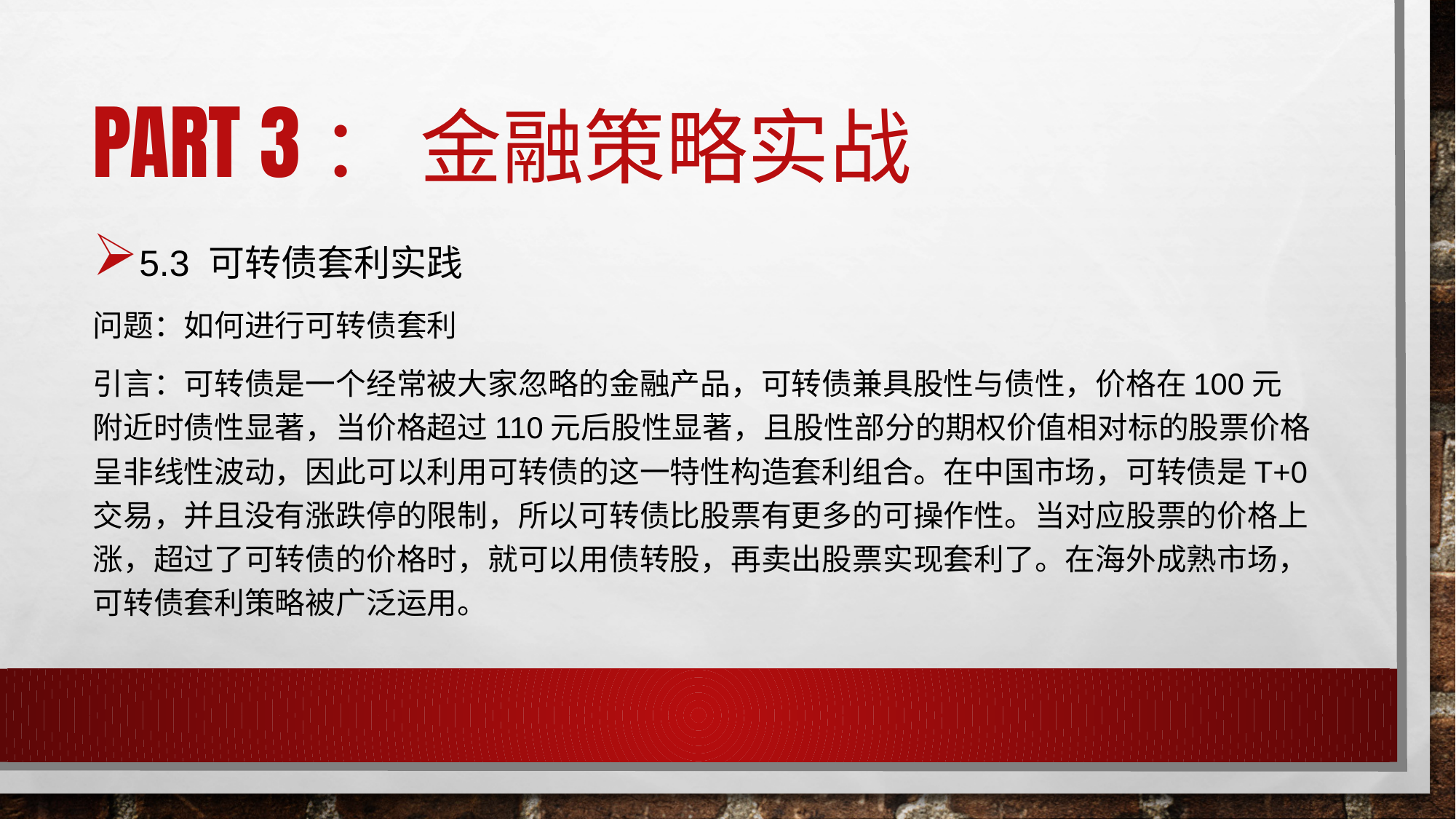

# Part 3： 金融策略实战
5.3 可转债套利实践
问题：如何进行可转债套利
引言：可转债是一个经常被大家忽略的金融产品，可转债兼具股性与债性，价格在100元附近时债性显著，当价格超过110元后股性显著，且股性部分的期权价值相对标的股票价格呈非线性波动，因此可以利用可转债的这一特性构造套利组合。在中国市场，可转债是T+0交易，并且没有涨跌停的限制，所以可转债比股票有更多的可操作性。当对应股票的价格上涨，超过了可转债的价格时，就可以用债转股，再卖出股票实现套利了。在海外成熟市场，可转债套利策略被广泛运用。